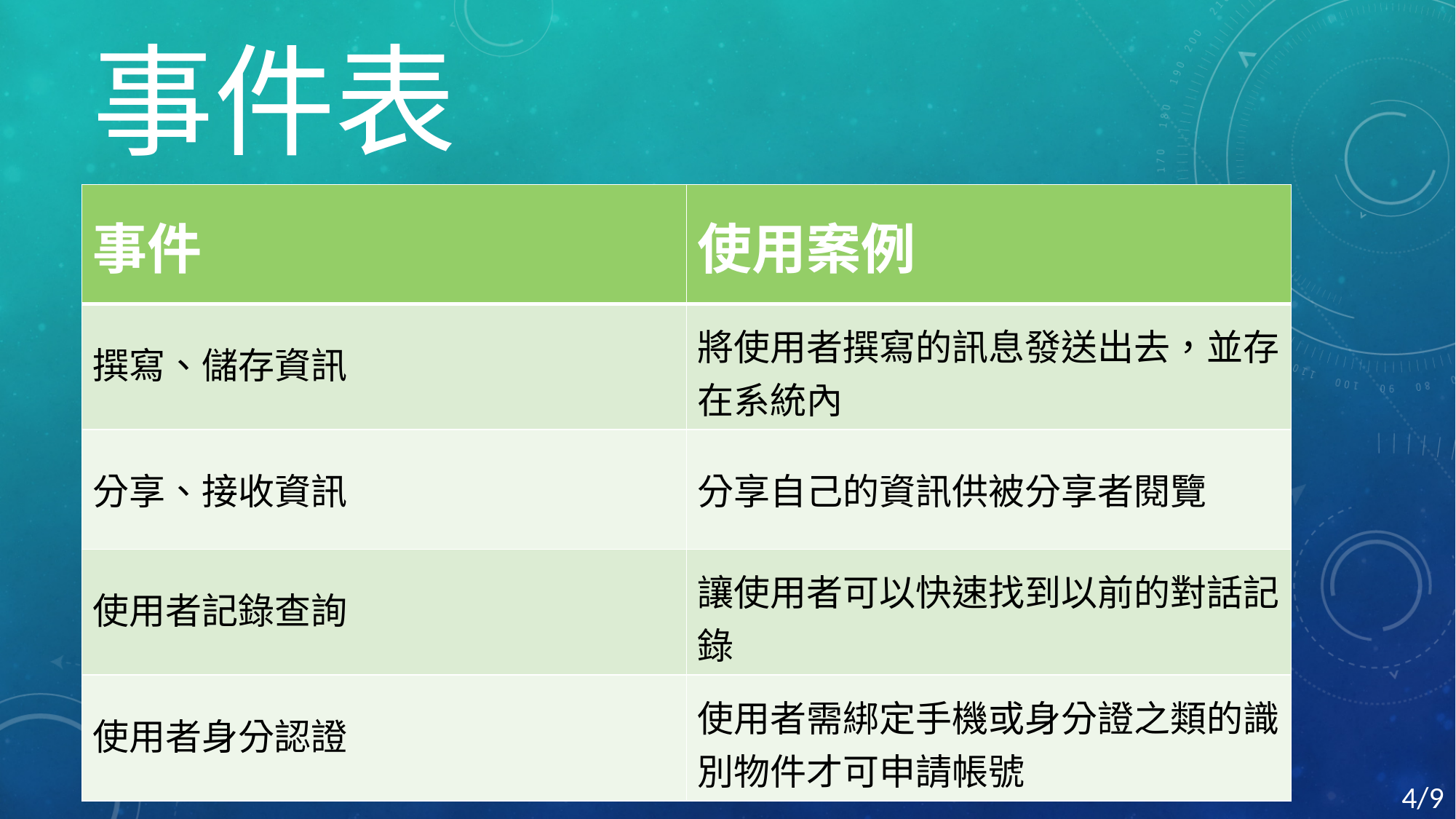

# 事件表
| 事件 | 使用案例 |
| --- | --- |
| 撰寫、儲存資訊 | 將使用者撰寫的訊息發送出去，並存在系統內 |
| 分享、接收資訊 | 分享自己的資訊供被分享者閱覽 |
| 使用者記錄查詢 | 讓使用者可以快速找到以前的對話記錄 |
| 使用者身分認證 | 使用者需綁定手機或身分證之類的識別物件才可申請帳號 |
5
4/9